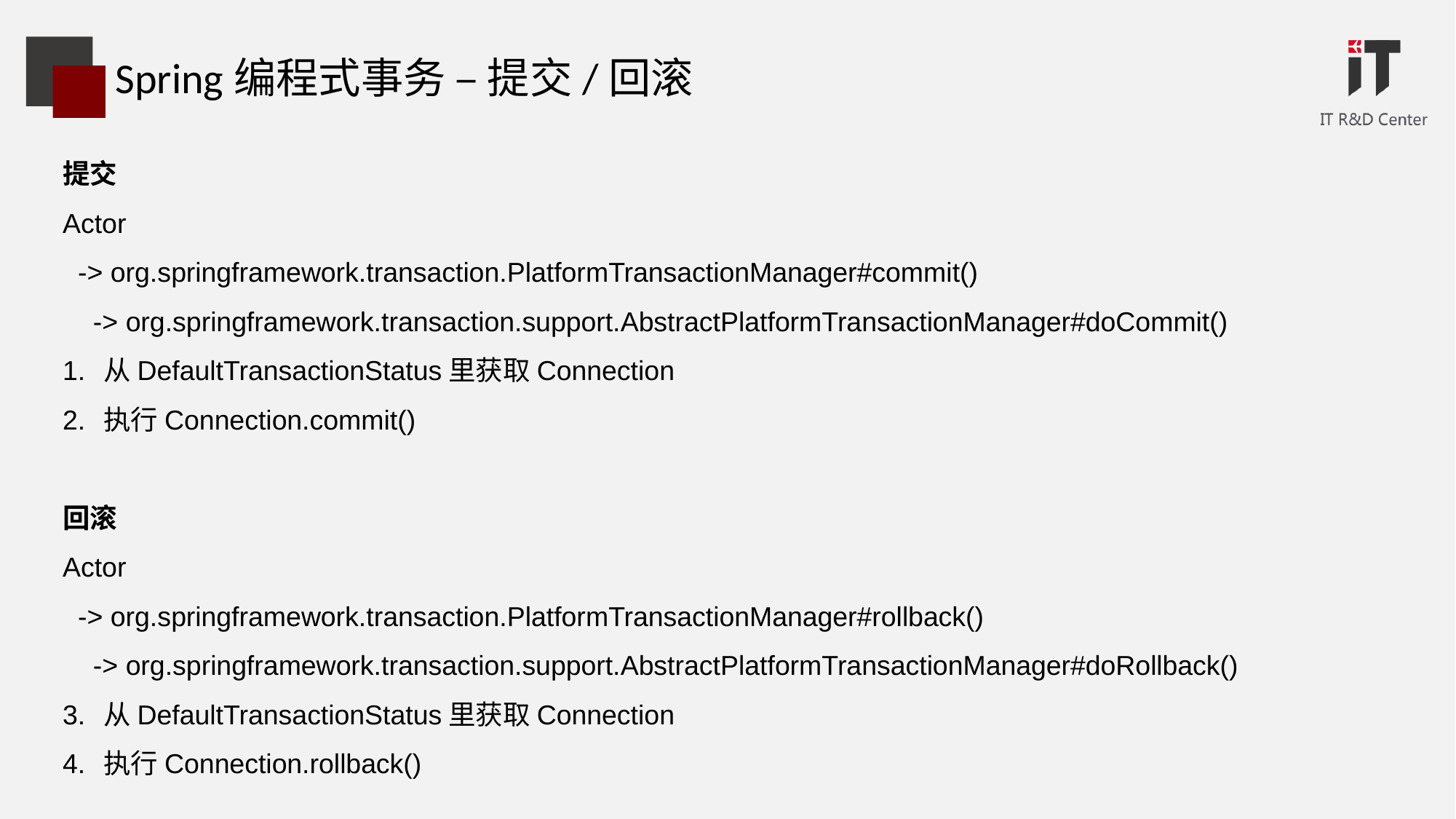

# Spring编程式事务 – 提交/回滚
提交
Actor
  -> org.springframework.transaction.PlatformTransactionManager#commit()
    -> org.springframework.transaction.support.AbstractPlatformTransactionManager#doCommit()
从DefaultTransactionStatus里获取Connection
执行Connection.commit()

回滚
Actor
  -> org.springframework.transaction.PlatformTransactionManager#rollback()
    -> org.springframework.transaction.support.AbstractPlatformTransactionManager#doRollback()
从DefaultTransactionStatus里获取Connection
执行Connection.rollback()